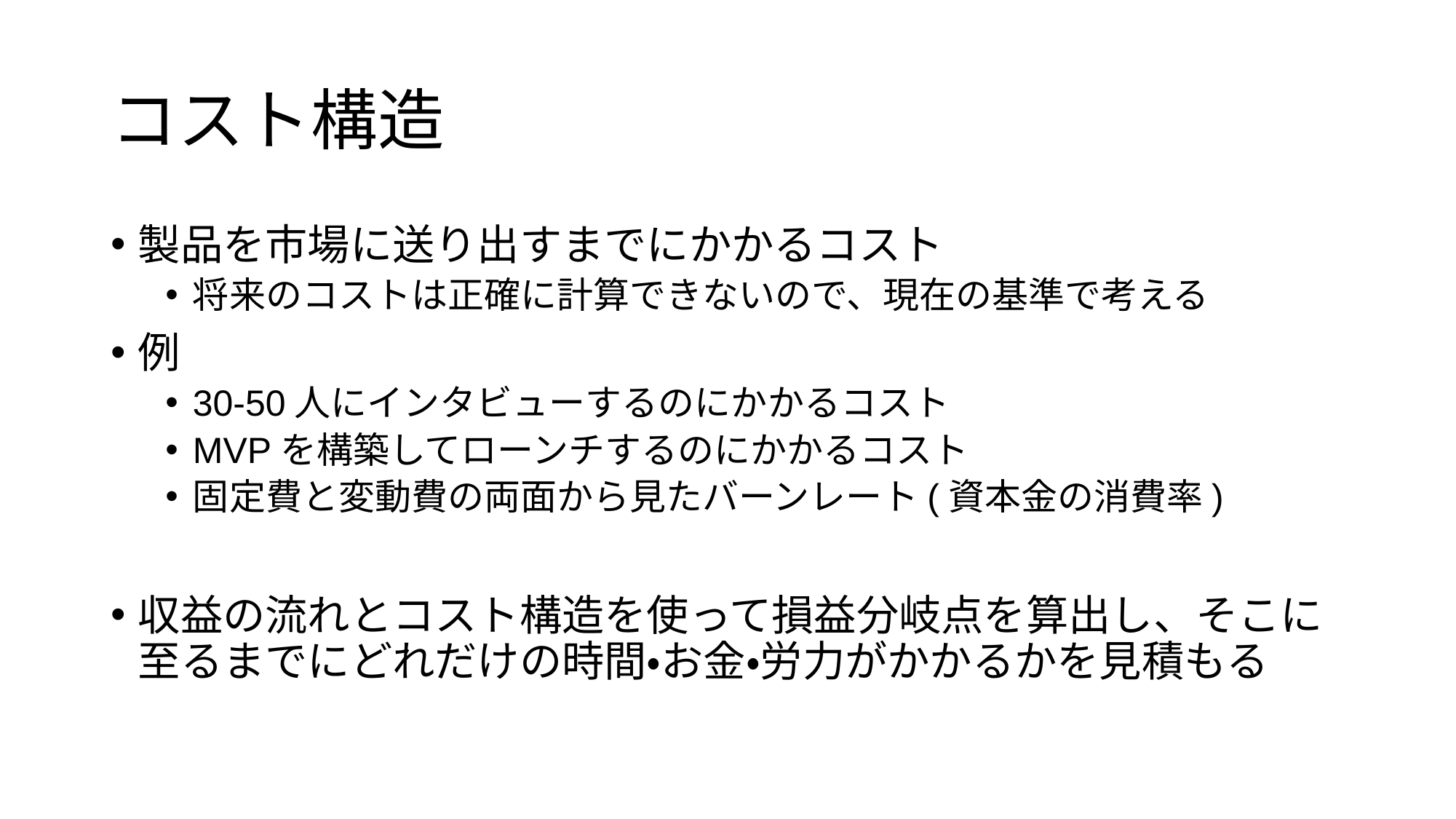

# コスト構造
製品を市場に送り出すまでにかかるコスト
将来のコストは正確に計算できないので、現在の基準で考える
例
30-50人にインタビューするのにかかるコスト
MVPを構築してローンチするのにかかるコスト
固定費と変動費の両面から見たバーンレート(資本金の消費率)

収益の流れとコスト構造を使って損益分岐点を算出し、そこに至るまでにどれだけの時間・お金・労力がかかるかを見積もる